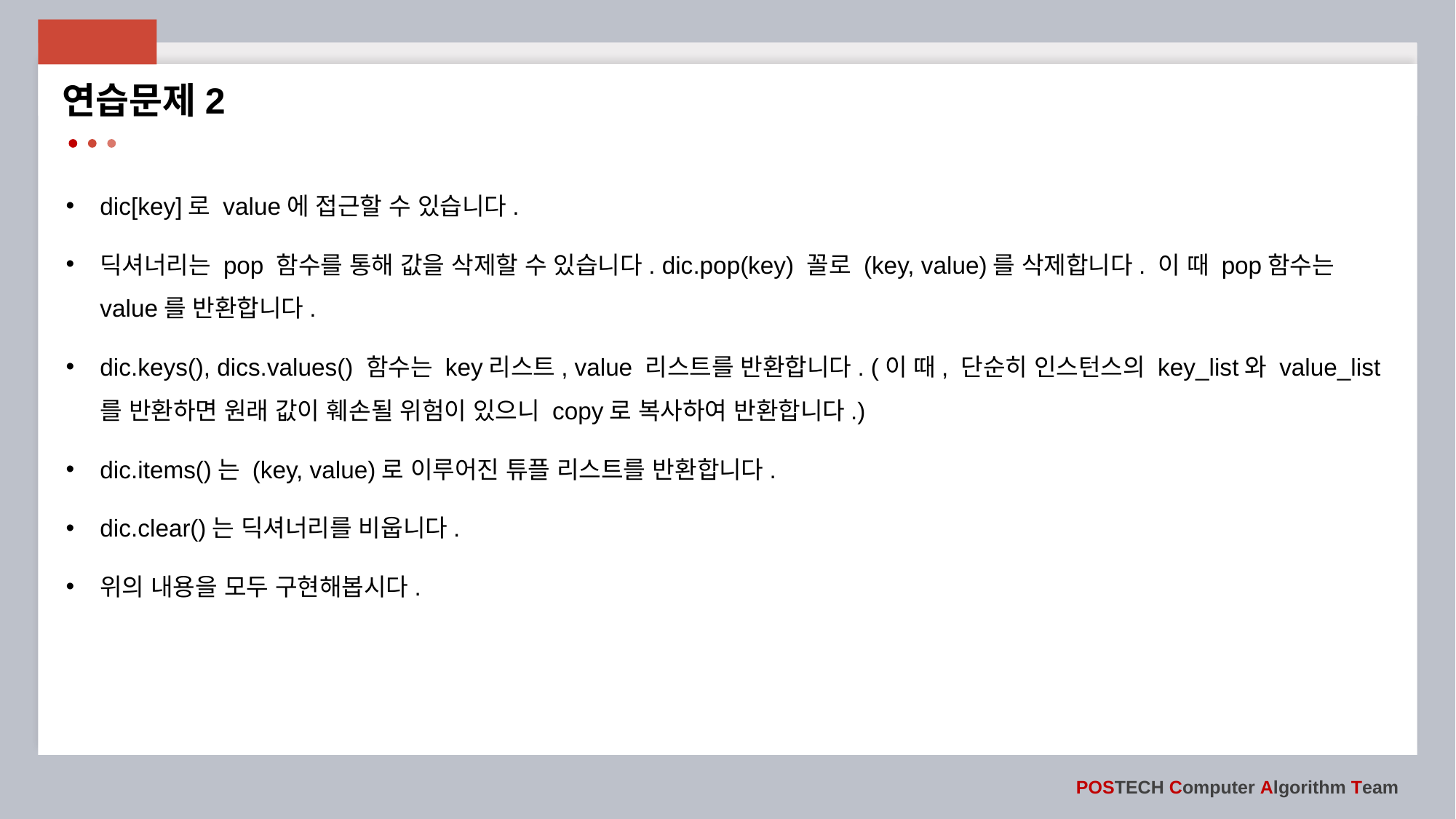

연습문제2
dic[key]로 value에 접근할 수 있습니다.
딕셔너리는 pop 함수를 통해 값을 삭제할 수 있습니다. dic.pop(key) 꼴로 (key, value)를 삭제합니다. 이 때 pop함수는 value를 반환합니다.
dic.keys(), dics.values() 함수는 key리스트, value 리스트를 반환합니다. (이 때, 단순히 인스턴스의 key_list와 value_list를 반환하면 원래 값이 훼손될 위험이 있으니 copy로 복사하여 반환합니다.)
dic.items()는 (key, value)로 이루어진 튜플 리스트를 반환합니다.
dic.clear()는 딕셔너리를 비웁니다.
위의 내용을 모두 구현해봅시다.